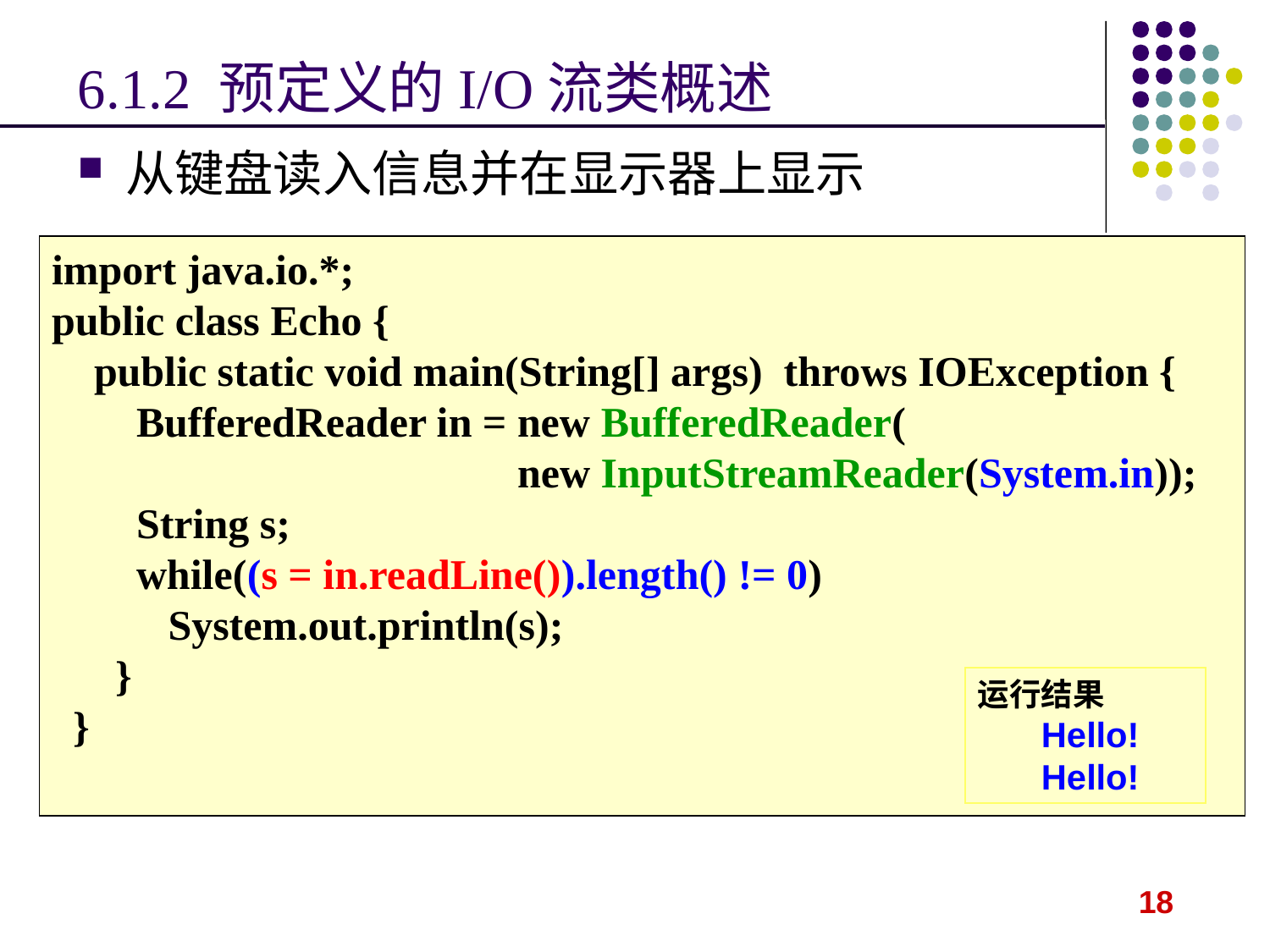

# 6.1.2 预定义的I/O流类概述
从键盘读入信息并在显示器上显示
import java.io.*;
public class Echo {
    public static void main(String[] args)  throws IOException {
        BufferedReader in = new BufferedReader(
                                            new InputStreamReader(System.in));
        String s;
        while((s = in.readLine()).length() != 0)
           System.out.println(s);
      }
  }
运行结果
Hello!
Hello!